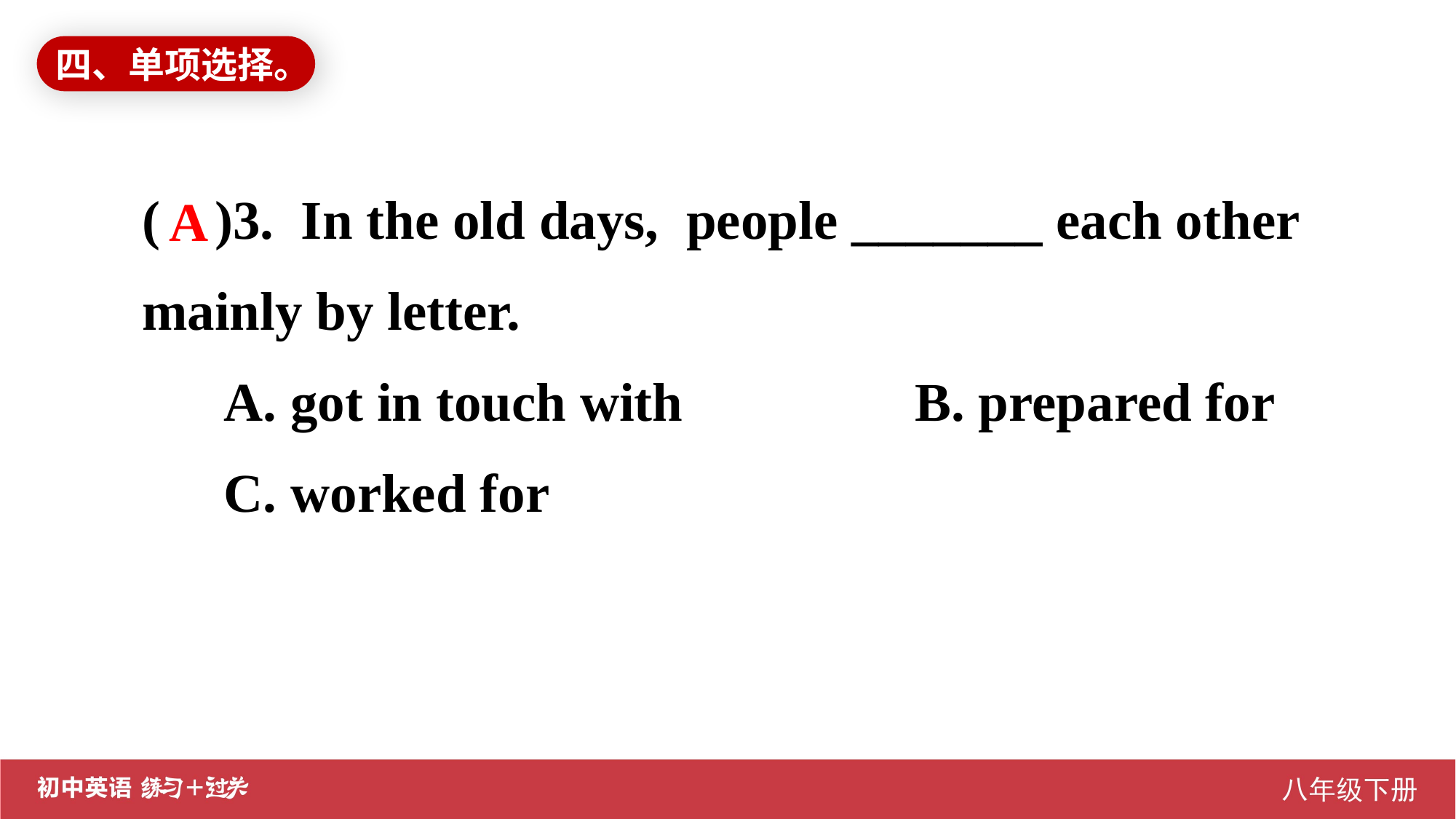

四、单项选择。
(    )3.  In the old days,  people _______ each other mainly by letter.
      A. got in touch with                 B. prepared for
      C. worked for
A